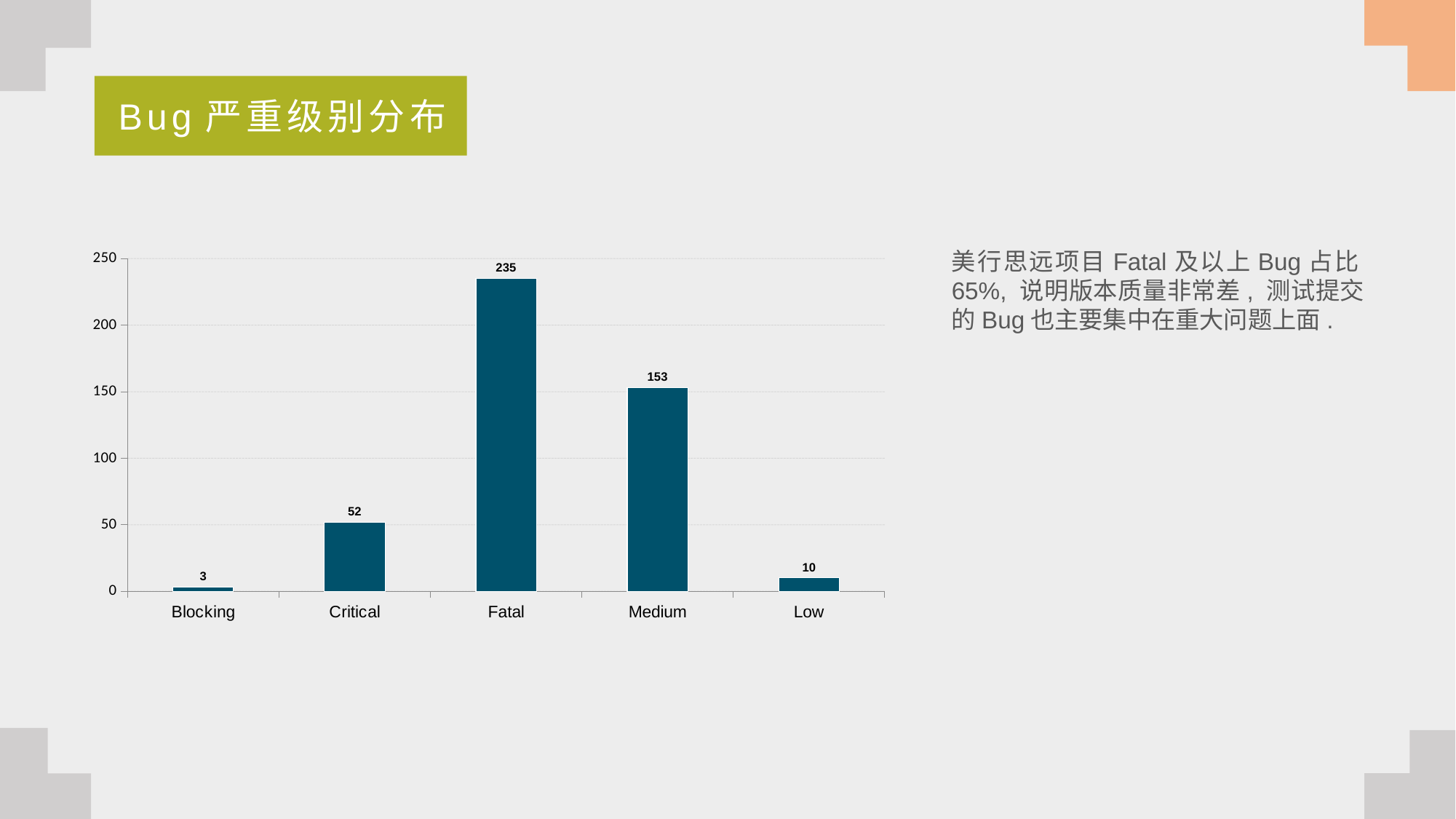

Bug严重级别分布
美行思远项目Fatal及以上Bug占比65%, 说明版本质量非常差, 测试提交的Bug也主要集中在重大问题上面.

### Chart

| Category | 汇总 |
|---|---|
| Blocking | 3.0 |
| Critical | 52.0 |
| Fatal | 235.0 |
| Medium | 153.0 |
| Low | 10.0 |